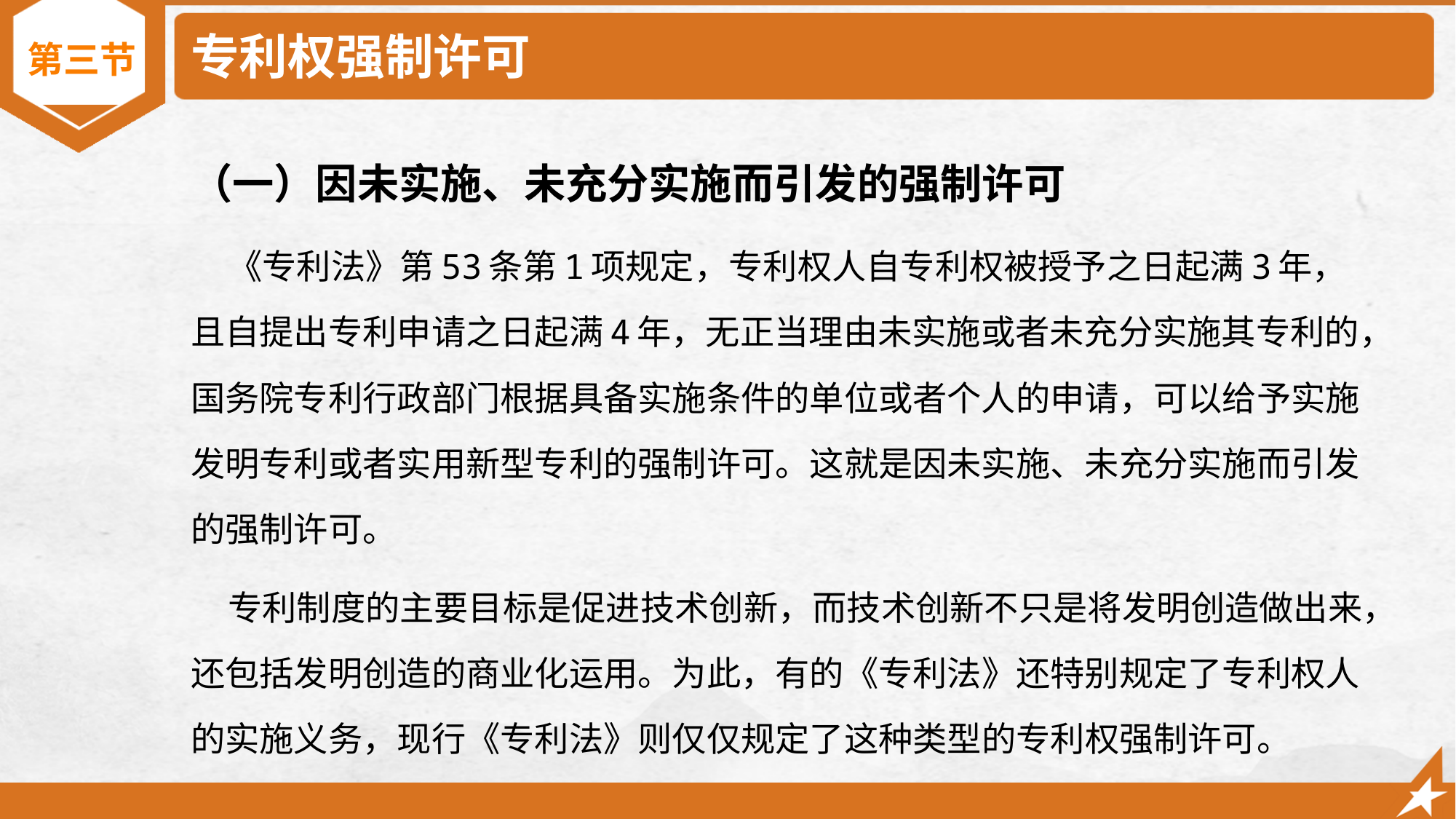

# 专利权强制许可
第三节
（一）因未实施、未充分实施而引发的强制许可
    《专利法》第53条第1项规定，专利权人自专利权被授予之日起满3年，且自提出专利申请之日起满4年，无正当理由未实施或者未充分实施其专利的，国务院专利行政部门根据具备实施条件的单位或者个人的申请，可以给予实施发明专利或者实用新型专利的强制许可。这就是因未实施、未充分实施而引发的强制许可。
    专利制度的主要目标是促进技术创新，而技术创新不只是将发明创造做出来，还包括发明创造的商业化运用。为此，有的《专利法》还特别规定了专利权人的实施义务，现行《专利法》则仅仅规定了这种类型的专利权强制许可。